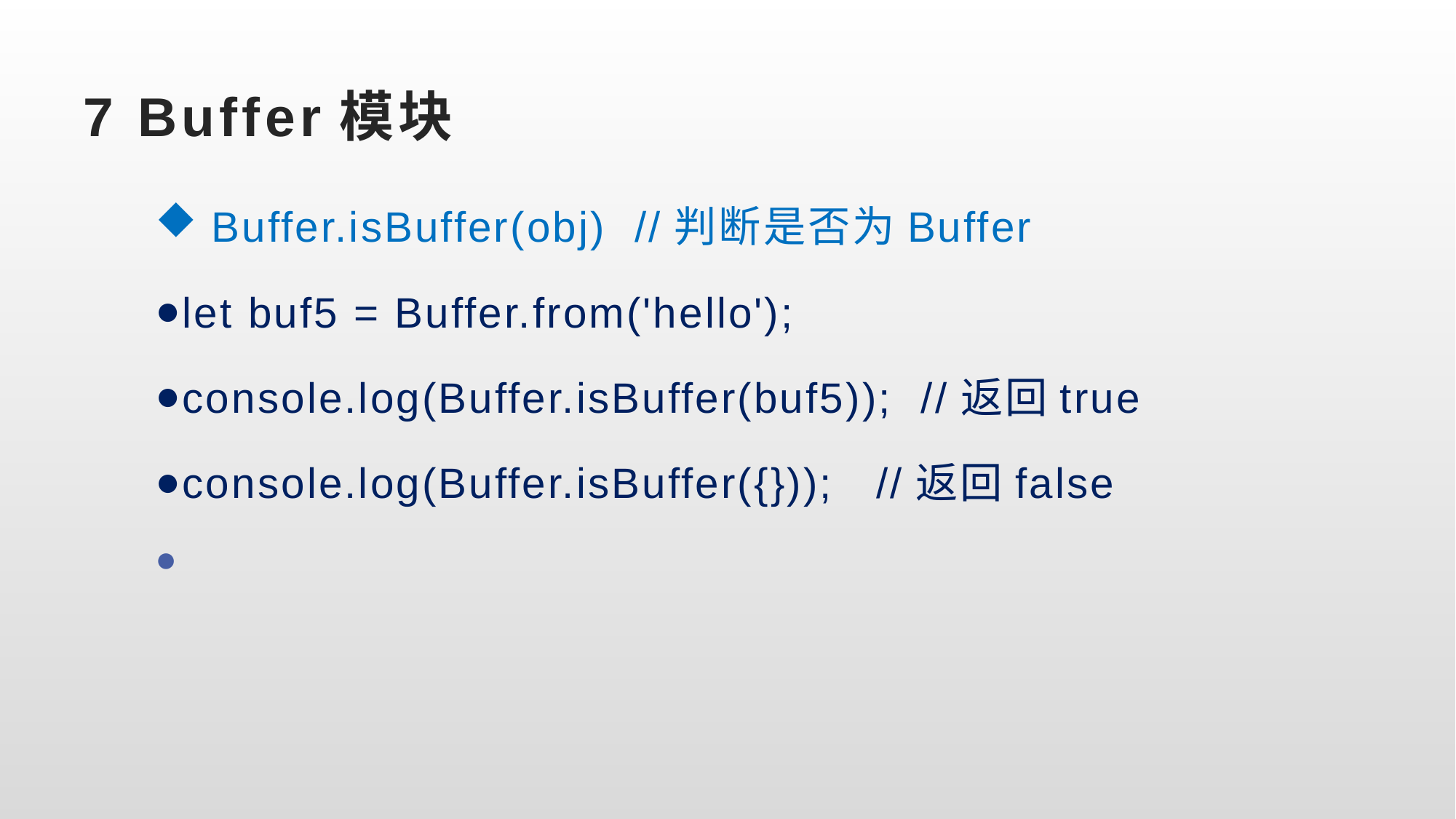

# 7 Buffer模块
 Buffer.isBuffer(obj)  //判断是否为Buffer
let buf5 = Buffer.from('hello');
console.log(Buffer.isBuffer(buf5));  //返回true
console.log(Buffer.isBuffer({}));   //返回false